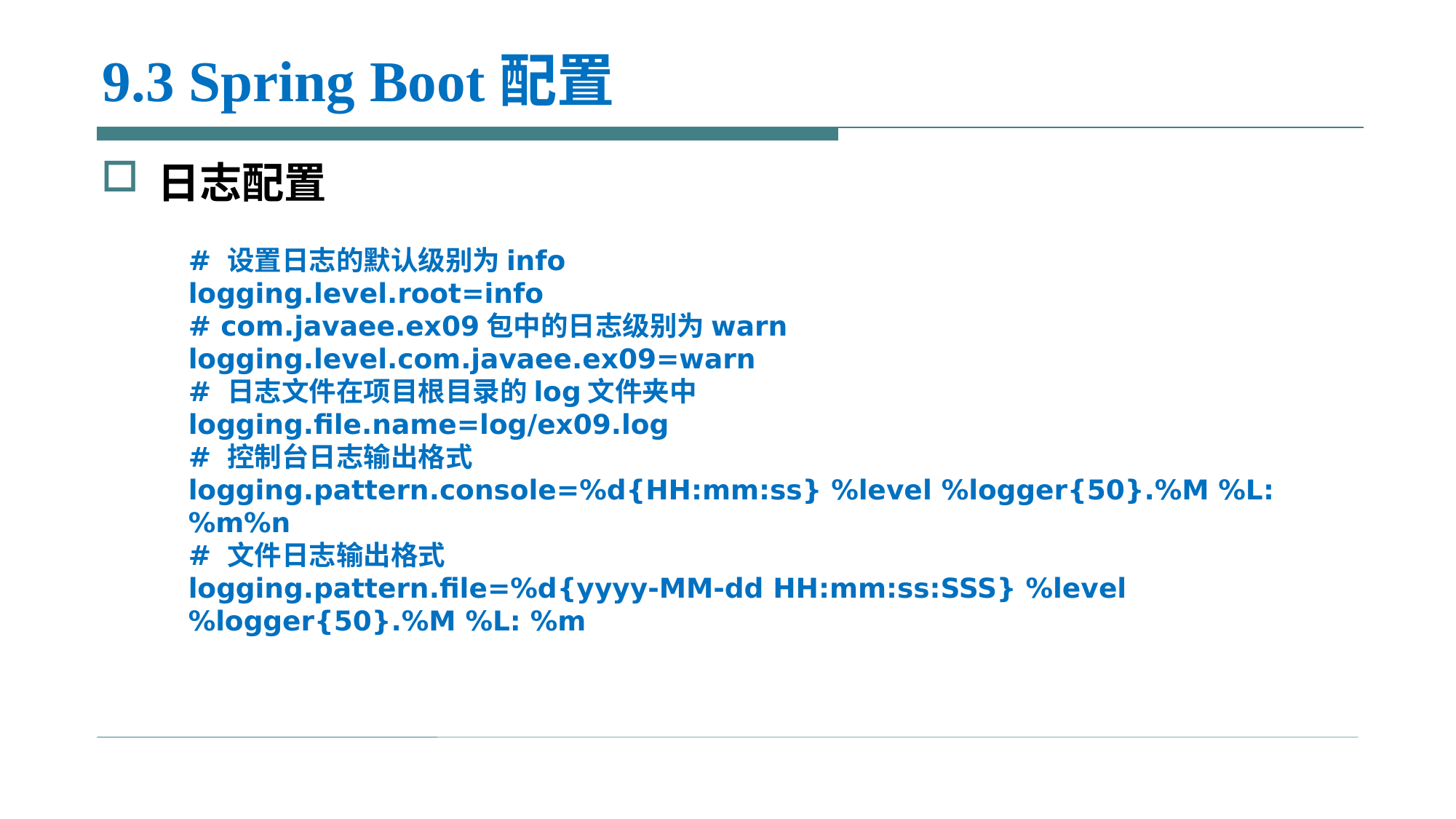

# 9.3 Spring Boot配置
日志配置

# 设置日志的默认级别为info
logging.level.root=info
# com.javaee.ex09包中的日志级别为warn
logging.level.com.javaee.ex09=warn
# 日志文件在项目根目录的log文件夹中
logging.file.name=log/ex09.log
# 控制台日志输出格式
logging.pattern.console=%d{HH:mm:ss} %level %logger{50}.%M %L: %m%n
# 文件日志输出格式
logging.pattern.file=%d{yyyy-MM-dd HH:mm:ss:SSS} %level %logger{50}.%M %L: %m
32